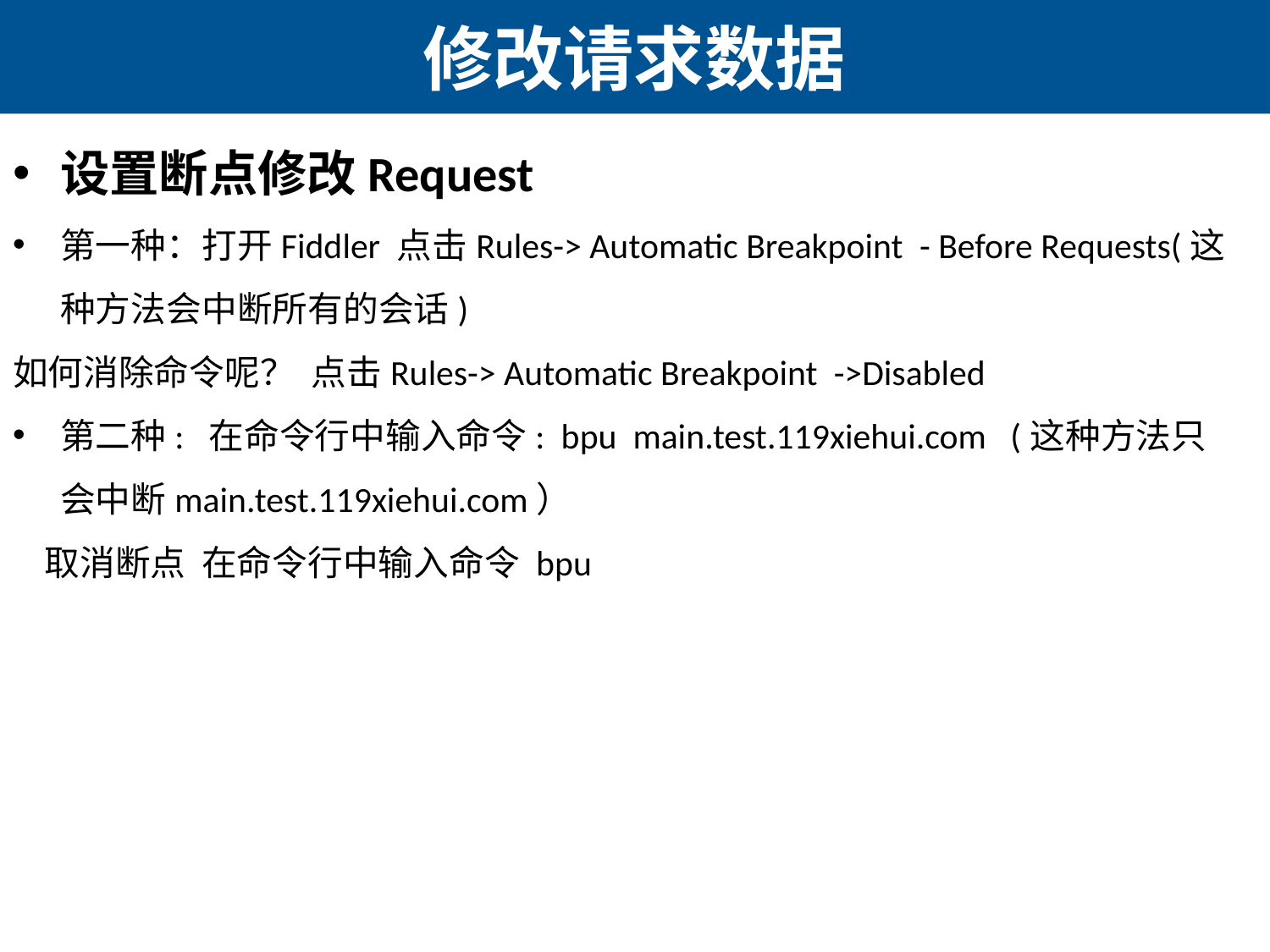

# 修改请求数据
设置断点修改Request
第一种：打开Fiddler 点击Rules-> Automatic Breakpoint  - Before Requests(这种方法会中断所有的会话)
如何消除命令呢？  点击Rules-> Automatic Breakpoint  ->Disabled
第二种:  在命令行中输入命令:  bpu  main.test.119xiehui.com   (这种方法只会中断main.test.119xiehui.com）
   取消断点  在命令行中输入命令 bpu